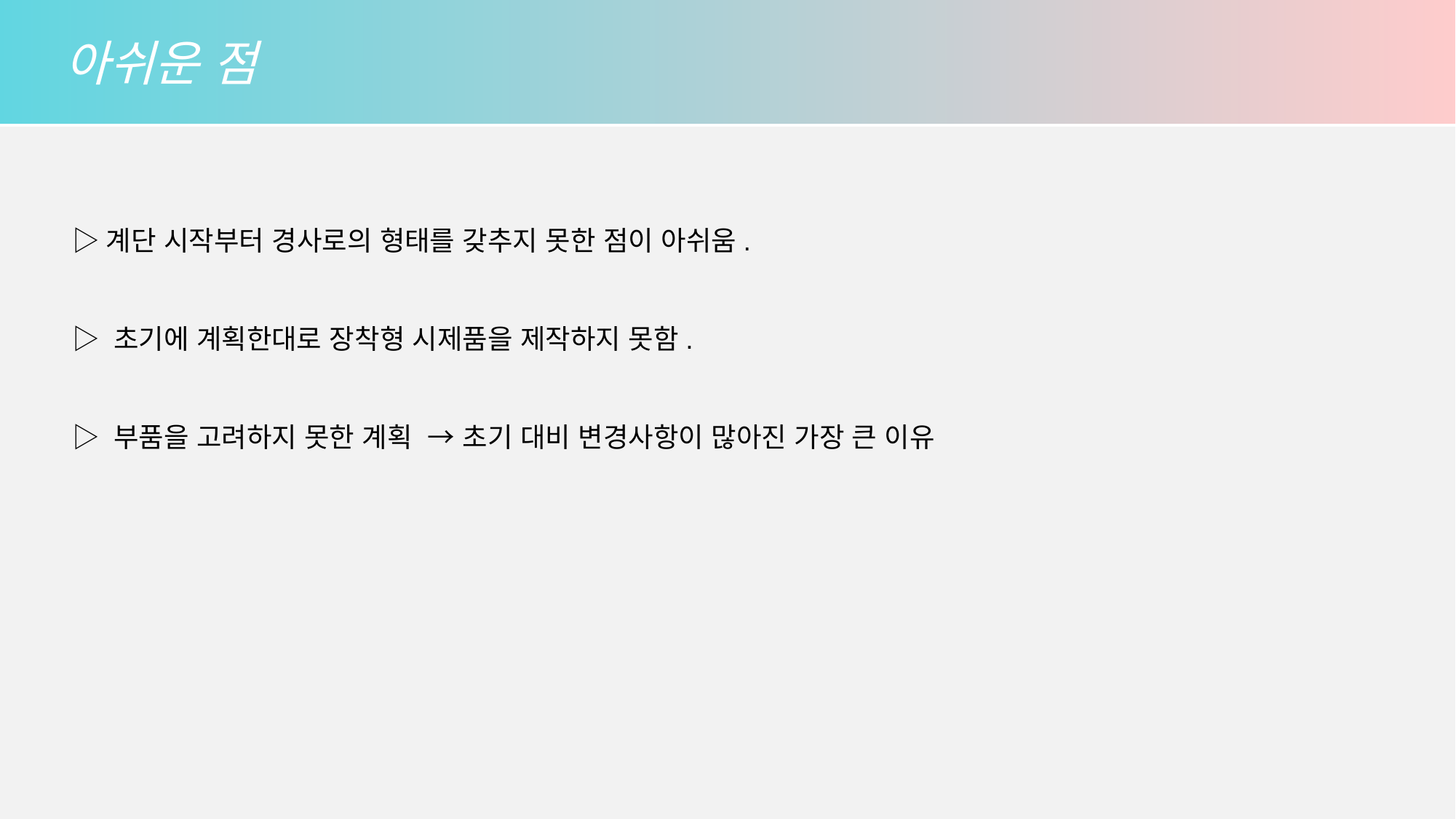

아쉬운 점
▷계단 시작부터 경사로의 형태를 갖추지 못한 점이 아쉬움.

▷ 초기에 계획한대로 장착형 시제품을 제작하지 못함.

▷ 부품을 고려하지 못한 계획  → 초기 대비 변경사항이 많아진 가장 큰 이유